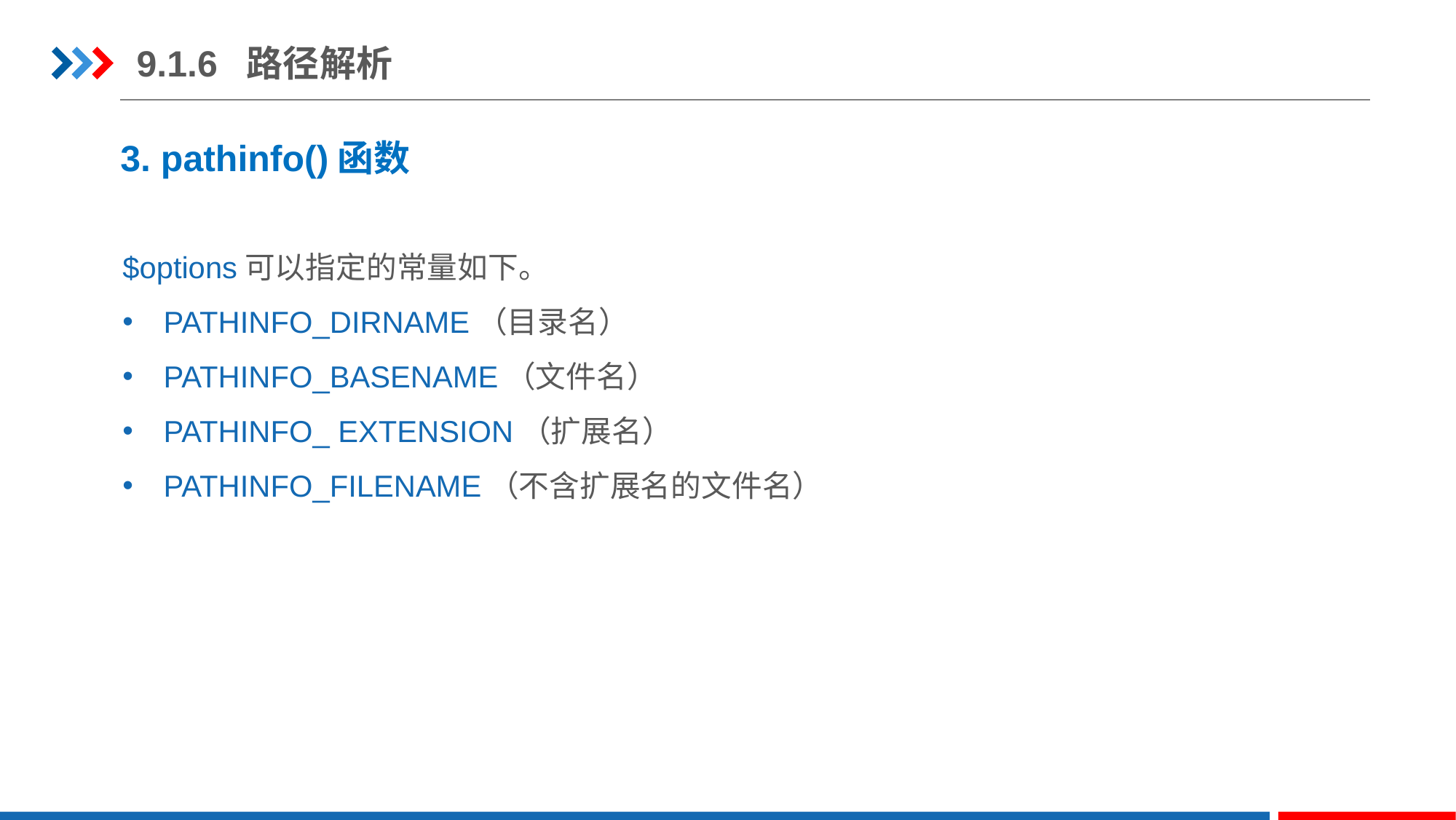

9.1.6  路径解析
3. pathinfo()函数
$options可以指定的常量如下。
PATHINFO_DIRNAME（目录名）
PATHINFO_BASENAME（文件名）
PATHINFO_ EXTENSION（扩展名）
PATHINFO_FILENAME（不含扩展名的文件名）